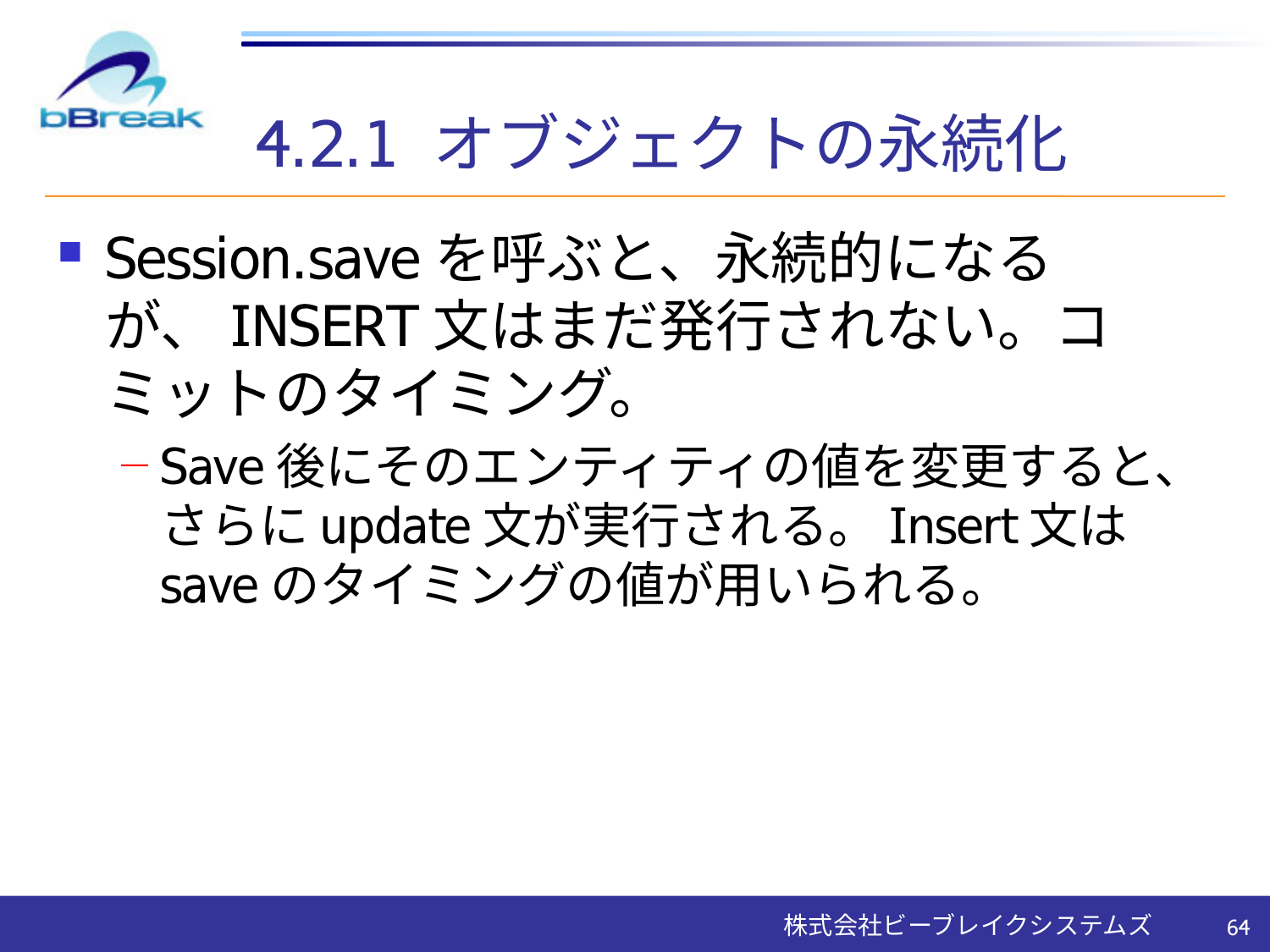

# 4.2.1 オブジェクトの永続化
Session.saveを呼ぶと、永続的になるが、INSERT文はまだ発行されない。コミットのタイミング。
Save後にそのエンティティの値を変更すると、さらにupdate文が実行される。Insert文はsaveのタイミングの値が用いられる。